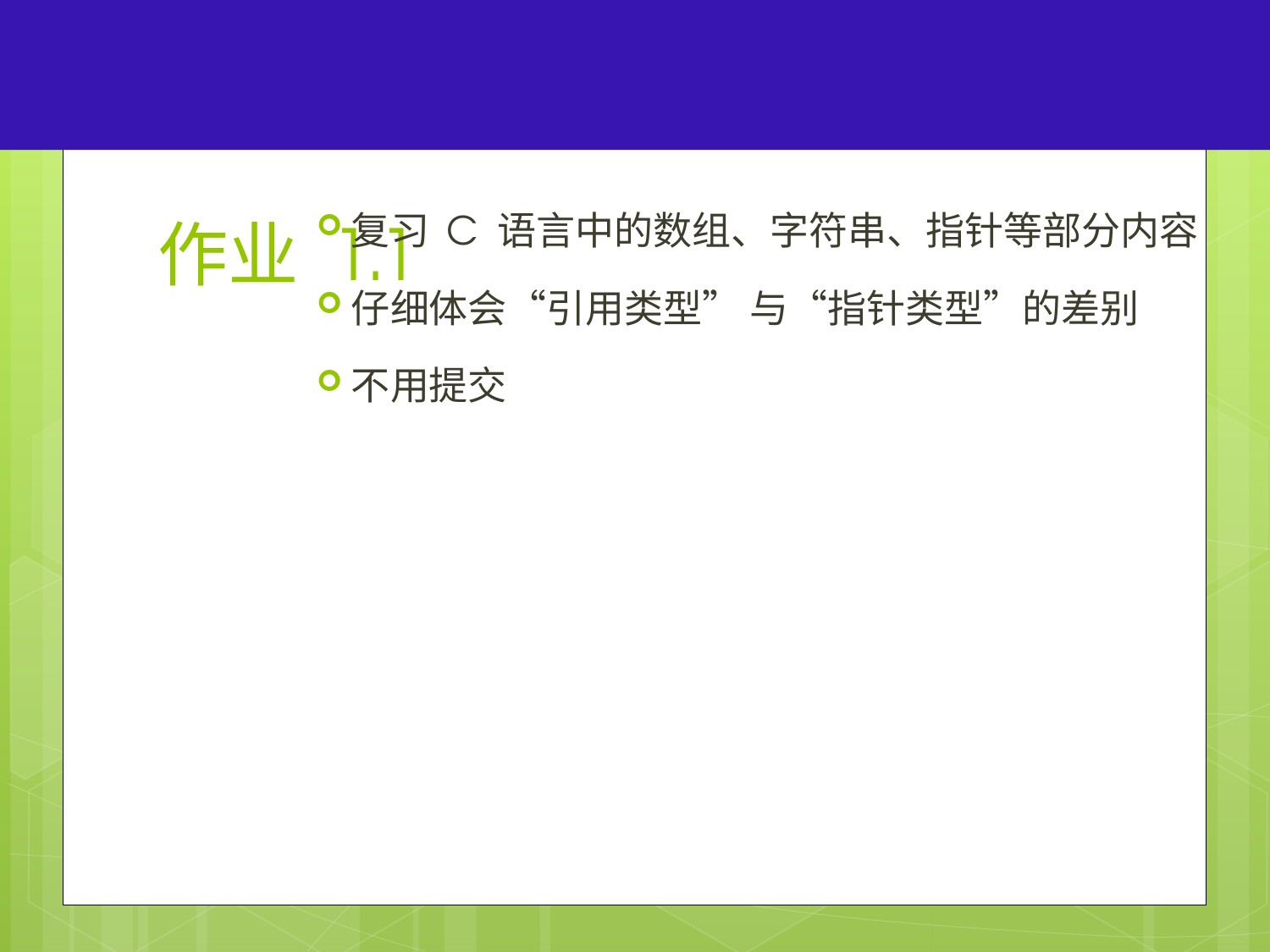

33
# 作业 1.1
复习 C 语言中的数组、字符串、指针等部分内容
仔细体会“引用类型” 与“指针类型”的差别
不用提交